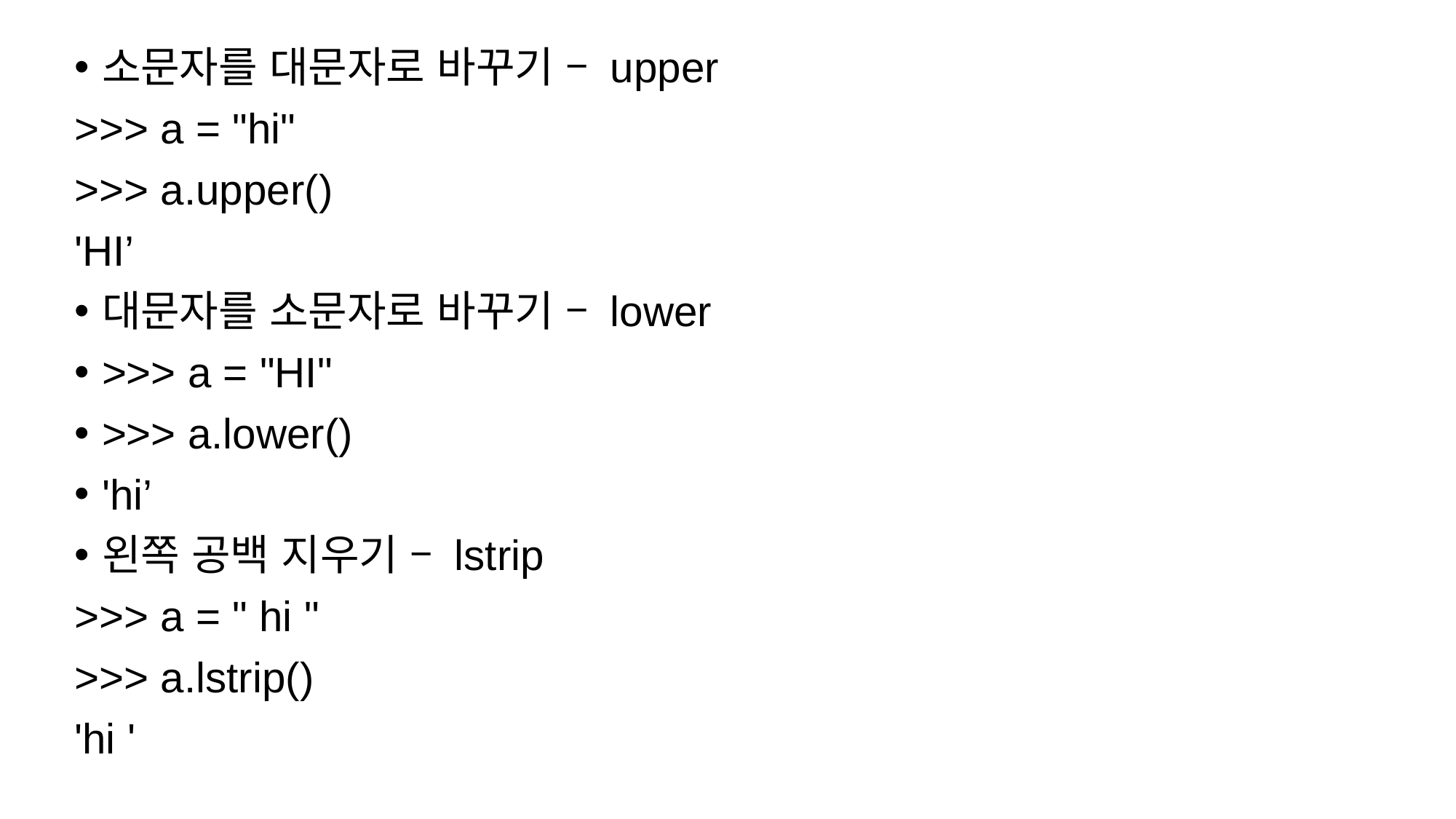

소문자를 대문자로 바꾸기 – upper
>>> a = "hi"
>>> a.upper()
'HI’
대문자를 소문자로 바꾸기 – lower
>>> a = "HI"
>>> a.lower()
'hi’
왼쪽 공백 지우기 – lstrip
>>> a = " hi "
>>> a.lstrip()
'hi '